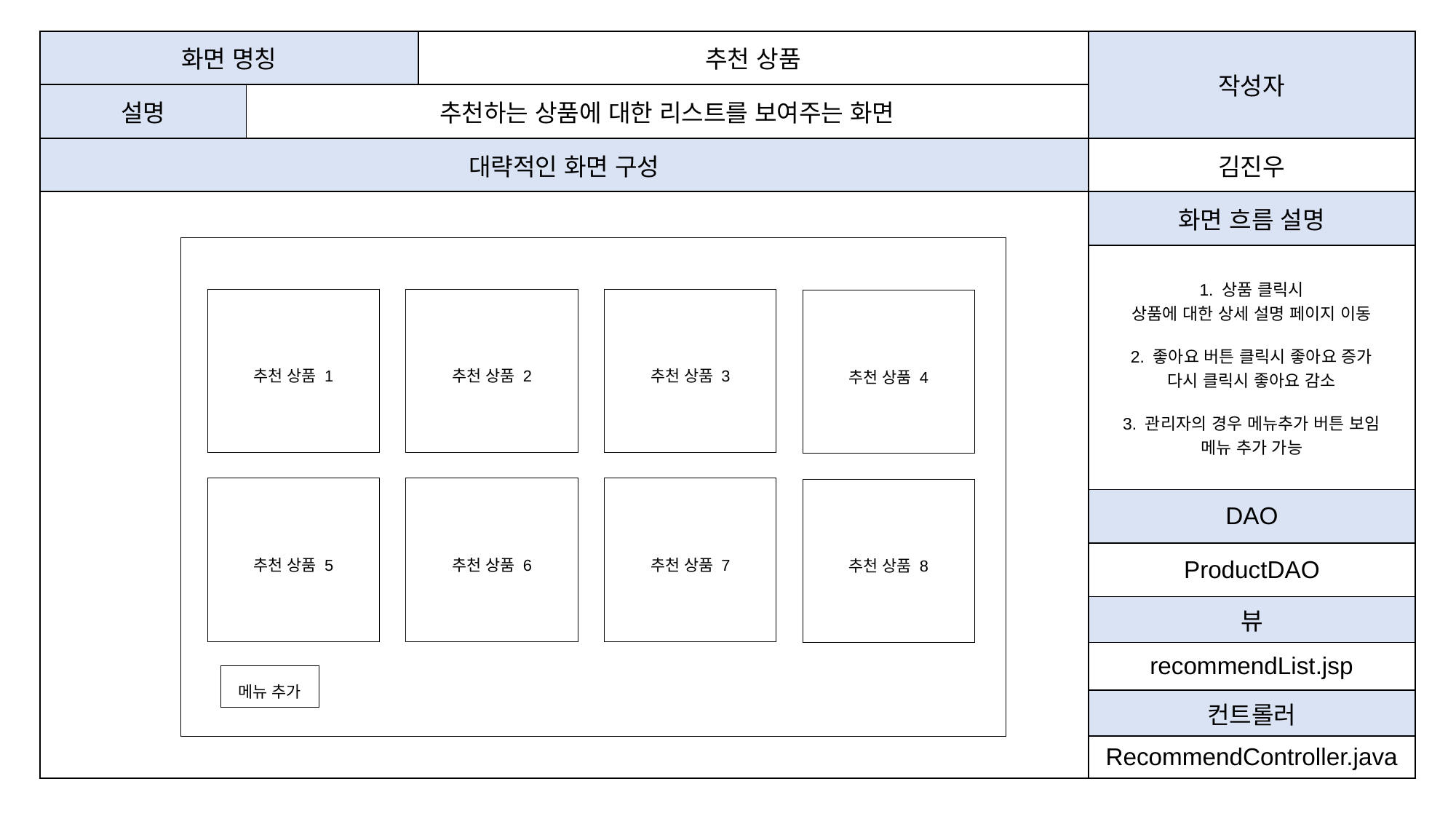

| 화면 명칭 |  | 추천 상품 | 작성자 |
| --- | --- | --- | --- |
| 설명 | 추천하는 상품에 대한 리스트를 보여주는 화면 |  |  |
| 대략적인 화면 구성 |  |  | 김진우 |
|  |  |  | 화면 흐름 설명 |
|  |  |  | 1. 상품 클릭시 상품에 대한 상세 설명 페이지 이동 2. 좋아요 버튼 클릭시 좋아요 증가 다시 클릭시 좋아요 감소 3. 관리자의 경우 메뉴추가 버튼 보임 메뉴 추가 가능 |
|  |  |  | DAO |
|  |  |  | ProductDAO |
|  |  |  | 뷰 |
|  |  |  | recommendList.jsp |
|  |  |  | 컨트롤러 |
|  |  |  | RecommendController.java |

추천 상품 1
추천 상품 2
추천 상품 3
추천 상품 4
추천 상품 5
추천 상품 6
추천 상품 7
추천 상품 8
메뉴 추가